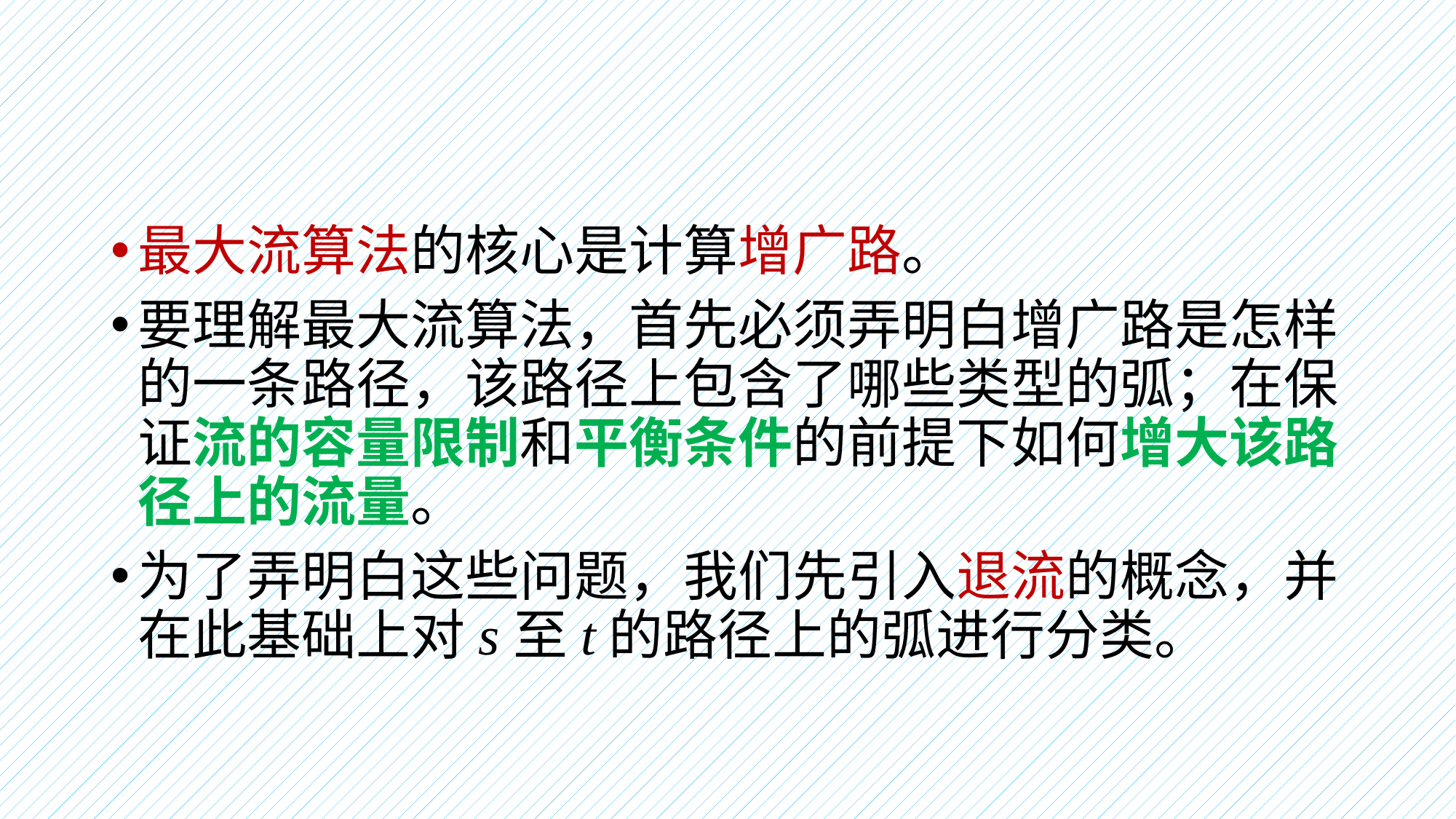

#
最大流算法的核心是计算增广路。
要理解最大流算法，首先必须弄明白增广路是怎样的一条路径，该路径上包含了哪些类型的弧；在保证流的容量限制和平衡条件的前提下如何增大该路径上的流量。
为了弄明白这些问题，我们先引入退流的概念，并在此基础上对s至t的路径上的弧进行分类。